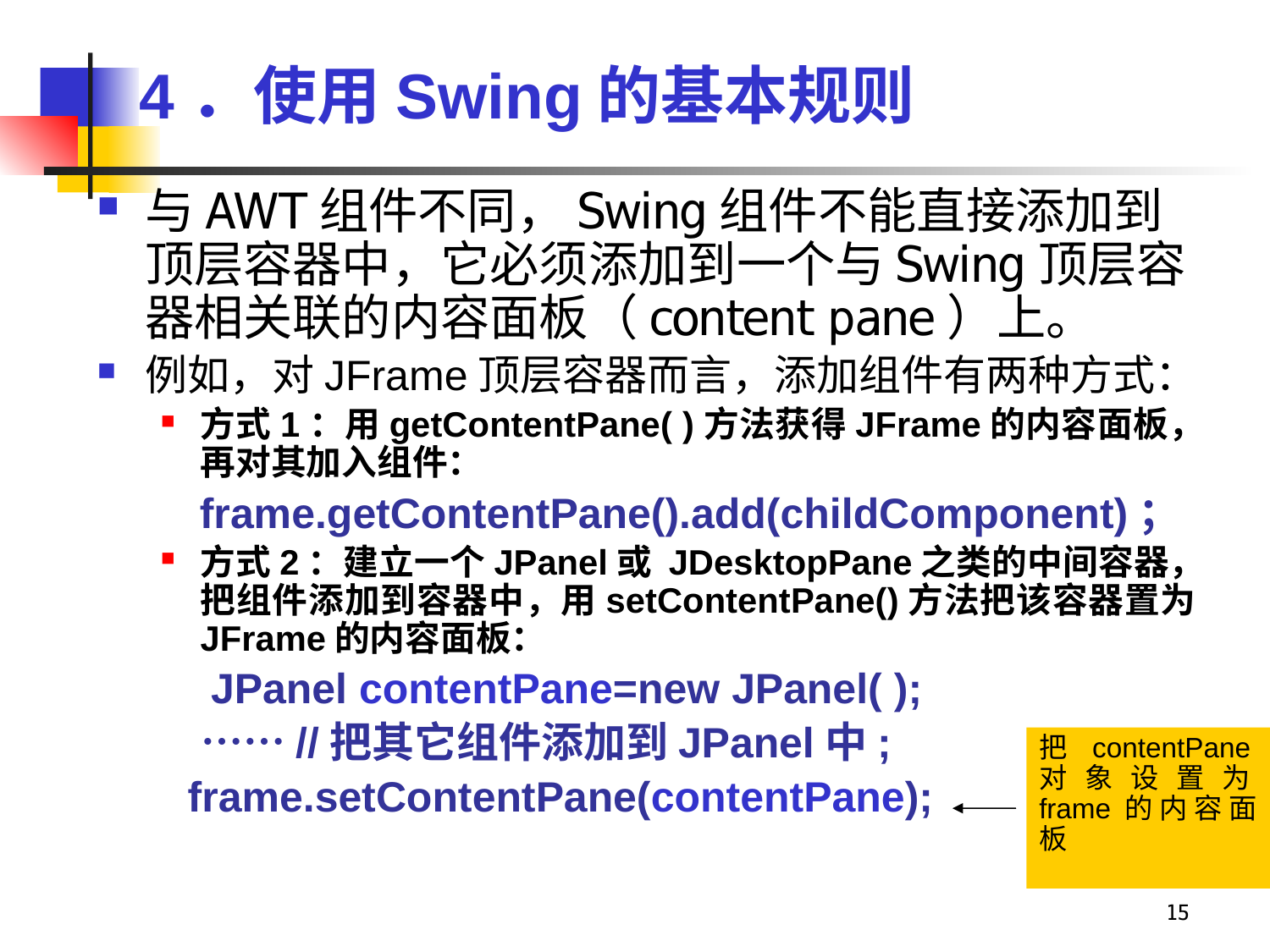

# 4．使用Swing的基本规则
与AWT组件不同，Swing组件不能直接添加到顶层容器中，它必须添加到一个与Swing顶层容器相关联的内容面板（content pane）上。
例如，对JFrame顶层容器而言，添加组件有两种方式：
方式1：用getContentPane( )方法获得JFrame的内容面板，再对其加入组件：
    frame.getContentPane().add(childComponent)；
方式2：建立一个JPanel或 JDesktopPane之类的中间容器，把组件添加到容器中，用setContentPane()方法把该容器置为JFrame的内容面板：
　　  JPanel contentPane=new JPanel( );
　　  ……//把其它组件添加到JPanel中;
　    frame.setContentPane(contentPane);
把contentPane对象设置为frame的内容面板